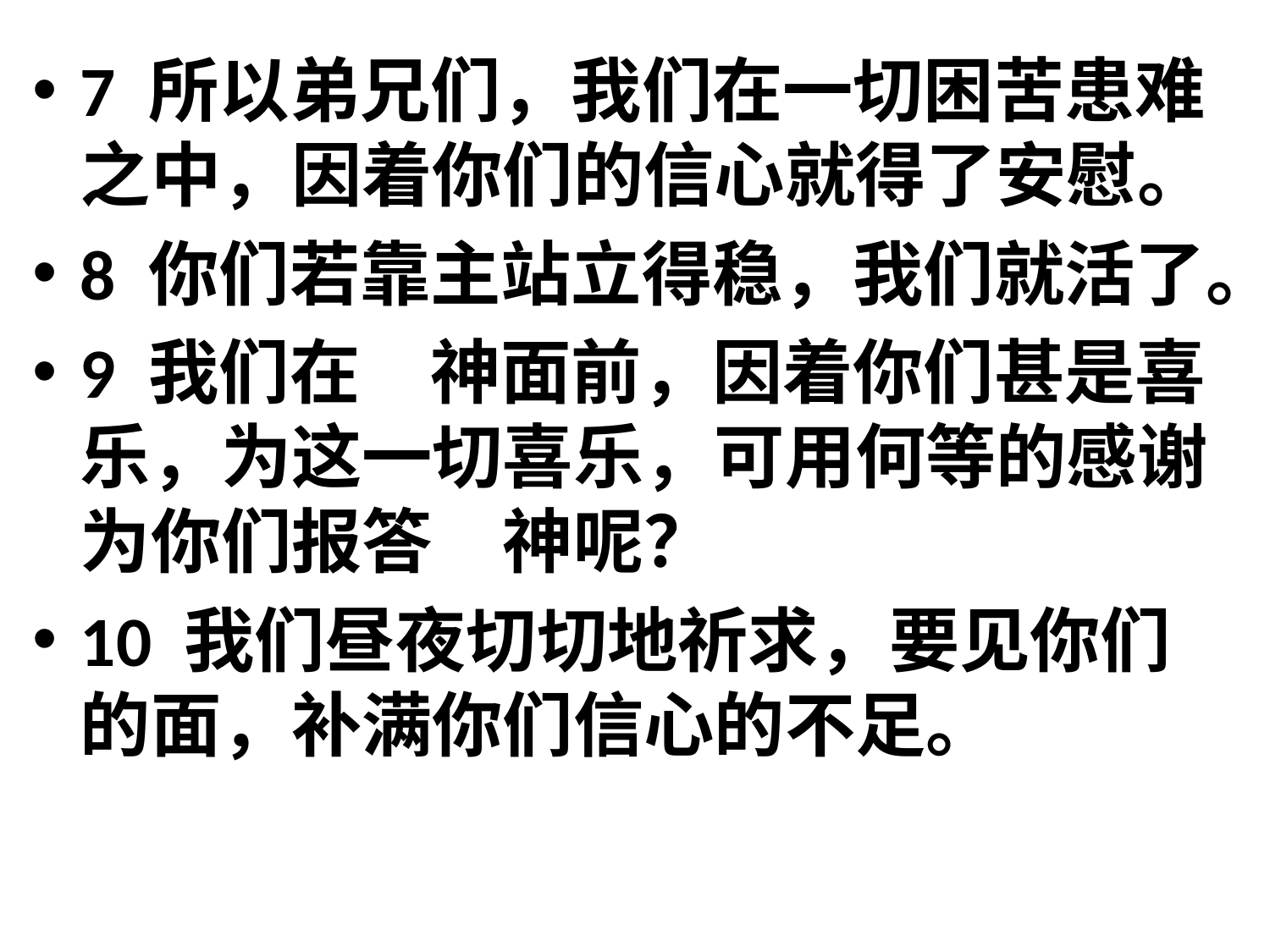

7 所以弟兄们，我们在一切困苦患难之中，因着你们的信心就得了安慰。
8 你们若靠主站立得稳，我们就活了。
9 我们在　神面前，因着你们甚是喜乐，为这一切喜乐，可用何等的感谢为你们报答　神呢？
10 我们昼夜切切地祈求，要见你们的面，补满你们信心的不足。